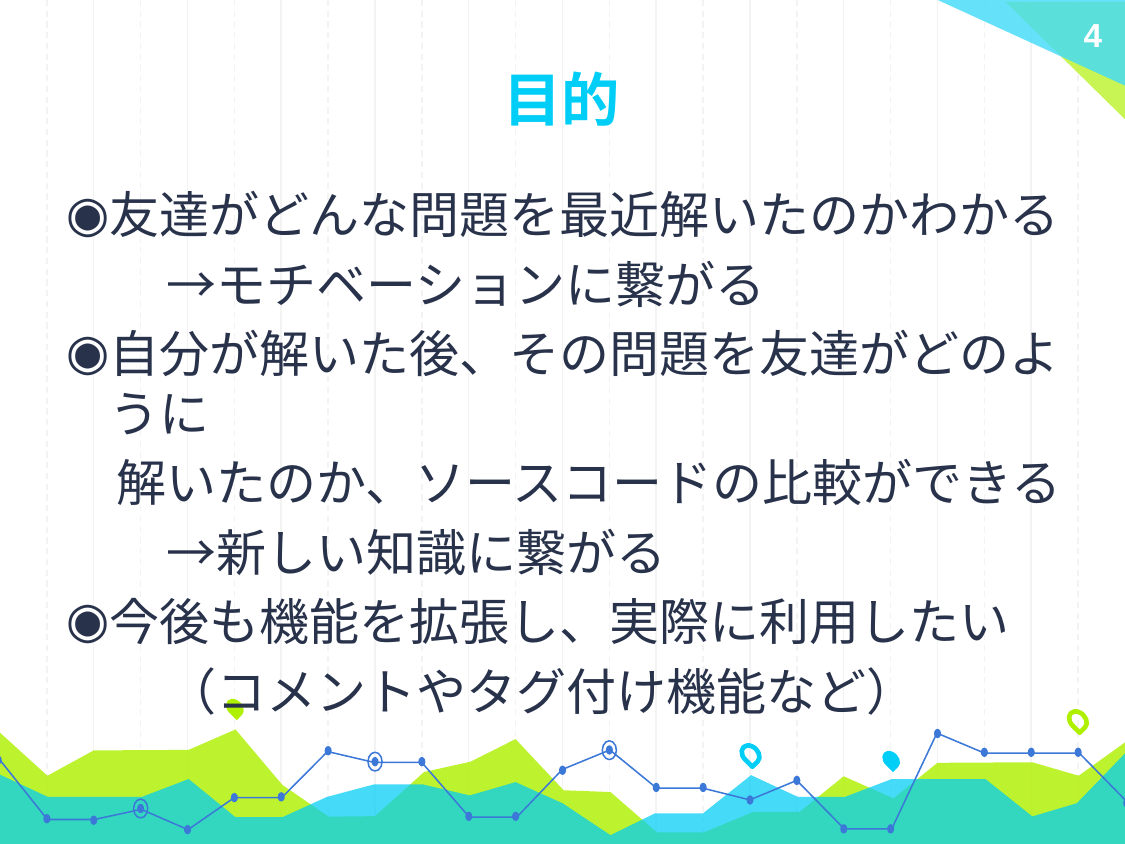

4
# 目的
友達がどんな問題を最近解いたのかわかる
　　→モチベーションに繋がる
自分が解いた後、その問題を友達がどのように
　解いたのか、ソースコードの比較ができる
　　→新しい知識に繋がる
今後も機能を拡張し、実際に利用したい
　　（コメントやタグ付け機能など）